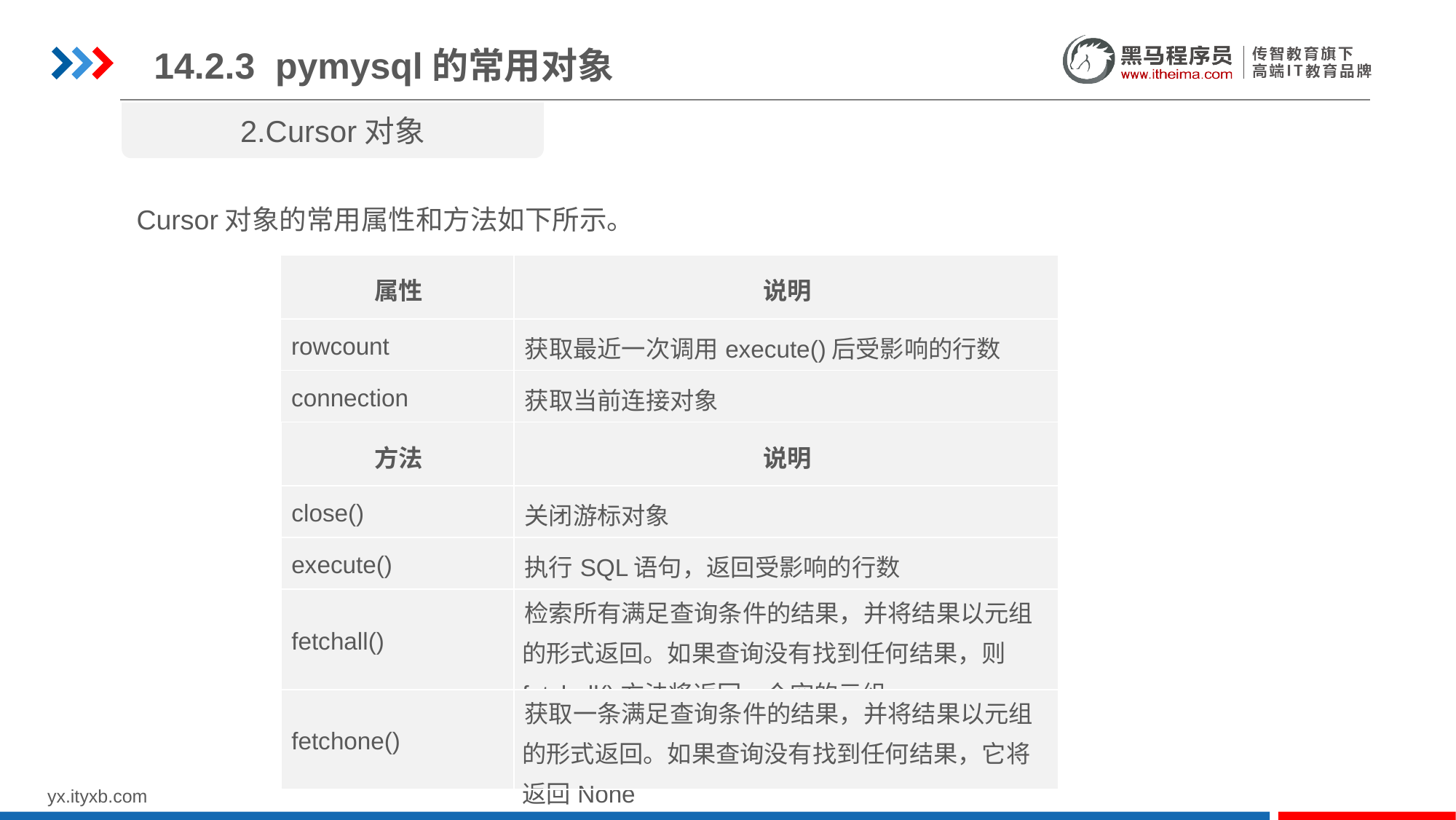

14.2.3  pymysql的常用对象

2.Cursor对象
Cursor对象的常用属性和方法如下所示。
| 属性 | 说明 |
| --- | --- |
| rowcount | 获取最近一次调用execute()后受影响的行数 |
| connection | 获取当前连接对象 |
| 方法 | 说明 |
| --- | --- |
| close() | 关闭游标对象 |
| execute() | 执行SQL语句，返回受影响的行数 |
| fetchall() | 检索所有满足查询条件的结果，并将结果以元组的形式返回。如果查询没有找到任何结果，则fetchall()方法将返回一个空的元组 |
| fetchone() | 获取一条满足查询条件的结果，并将结果以元组的形式返回。如果查询没有找到任何结果，它将返回None |